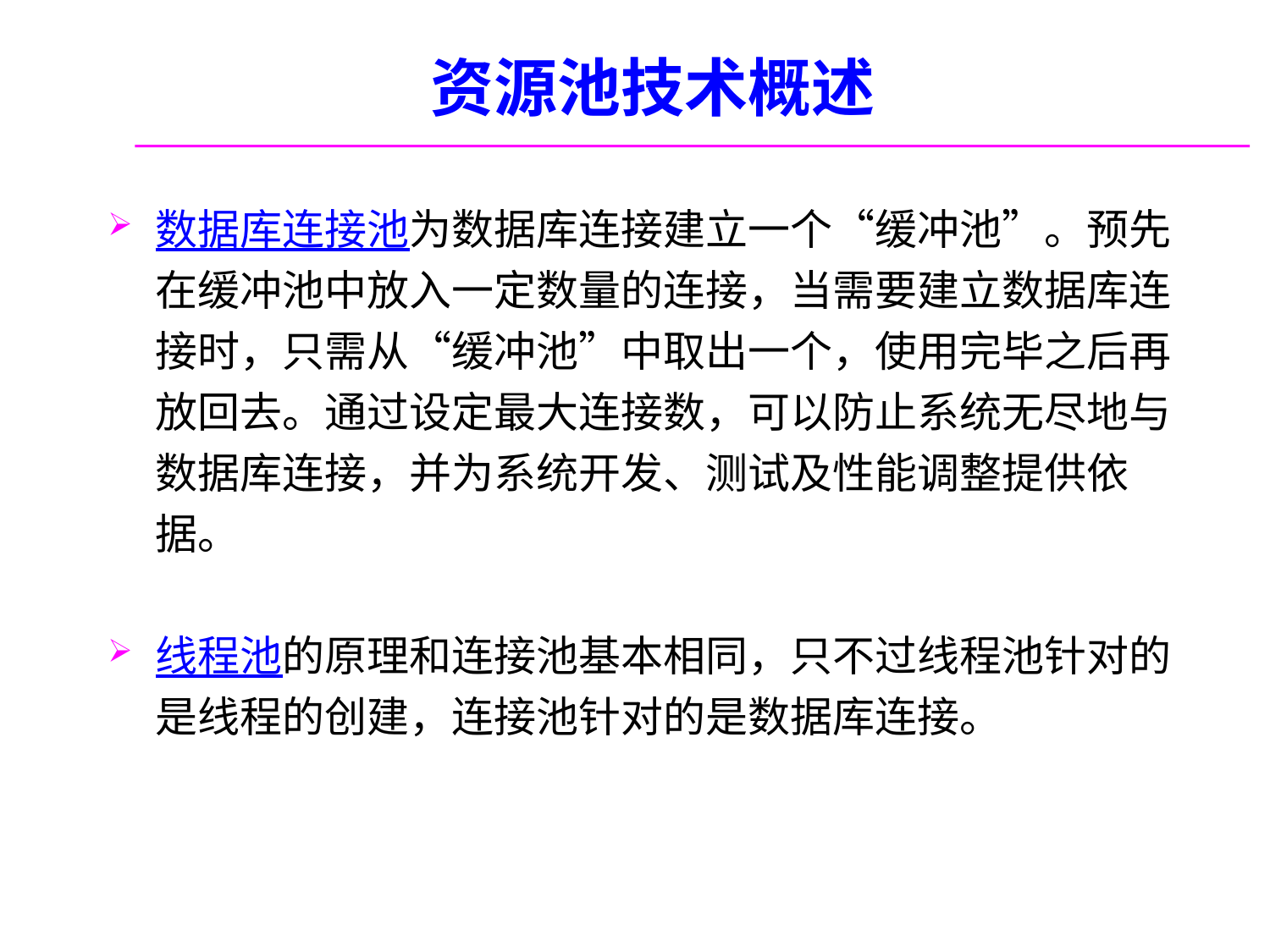

# 资源池技术概述
数据库连接池为数据库连接建立一个“缓冲池”。预先在缓冲池中放入一定数量的连接，当需要建立数据库连接时，只需从“缓冲池”中取出一个，使用完毕之后再放回去。通过设定最大连接数，可以防止系统无尽地与数据库连接，并为系统开发、测试及性能调整提供依据。

线程池的原理和连接池基本相同，只不过线程池针对的是线程的创建，连接池针对的是数据库连接。
6